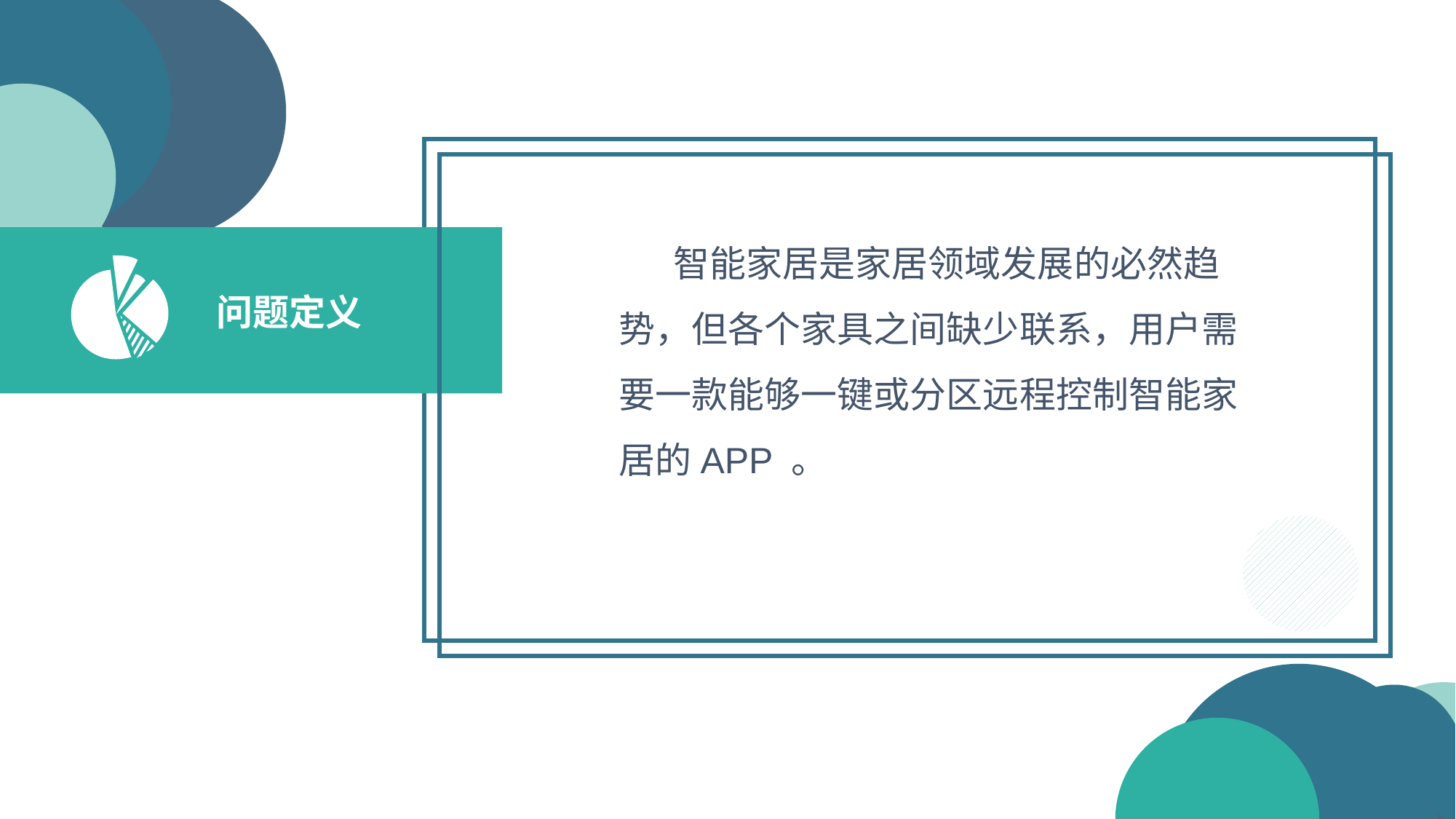

智能家居是家居领域发展的必然趋势，但各个家具之间缺少联系，用户需要一款能够一键或分区远程控制智能家居的APP 。

问题定义